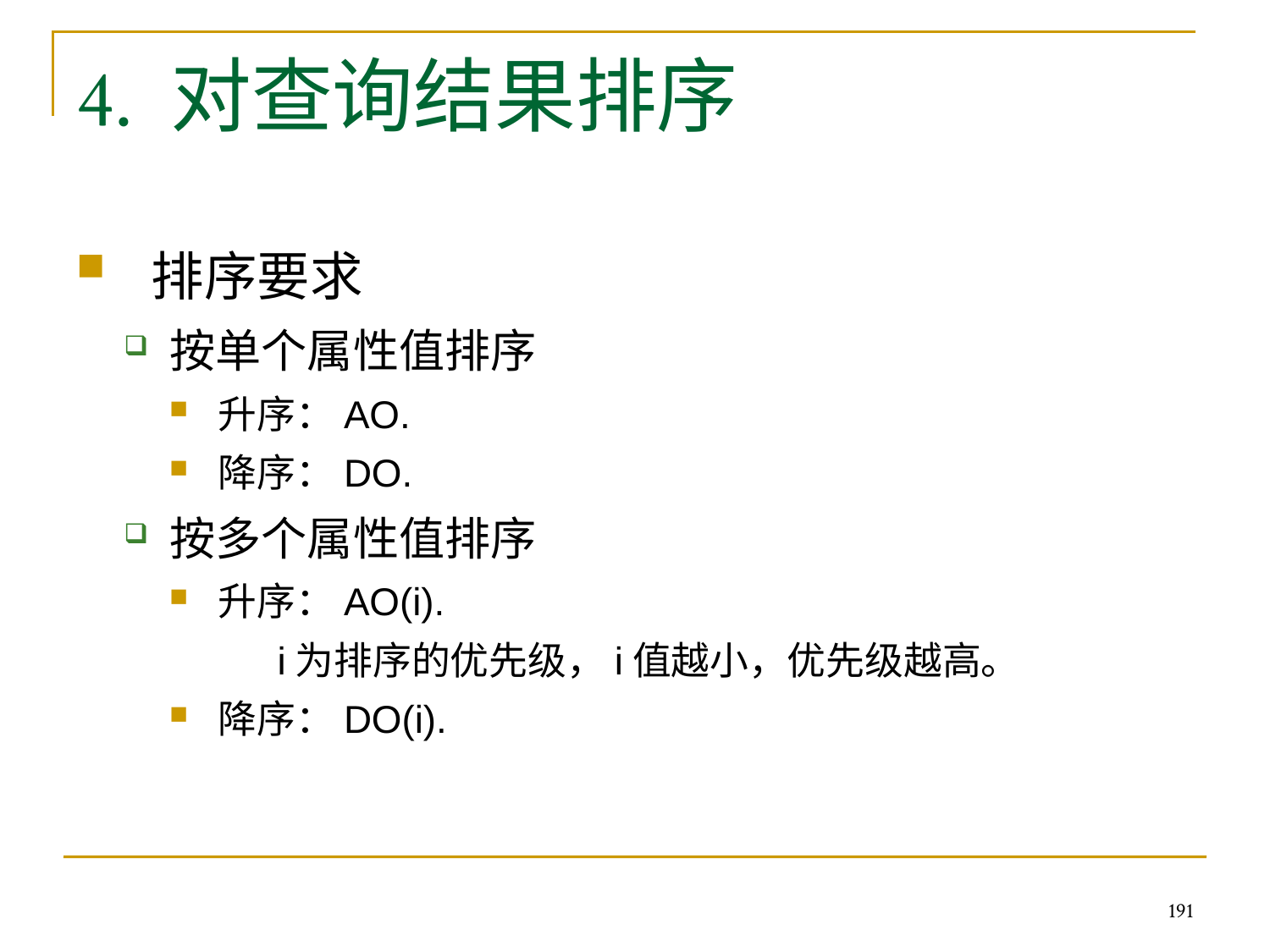

# 4. 对查询结果排序
 排序要求
按单个属性值排序
升序：AO.
降序：DO.
按多个属性值排序
升序：AO(i).
          i为排序的优先级，i值越小，优先级越高。
降序：DO(i).
191